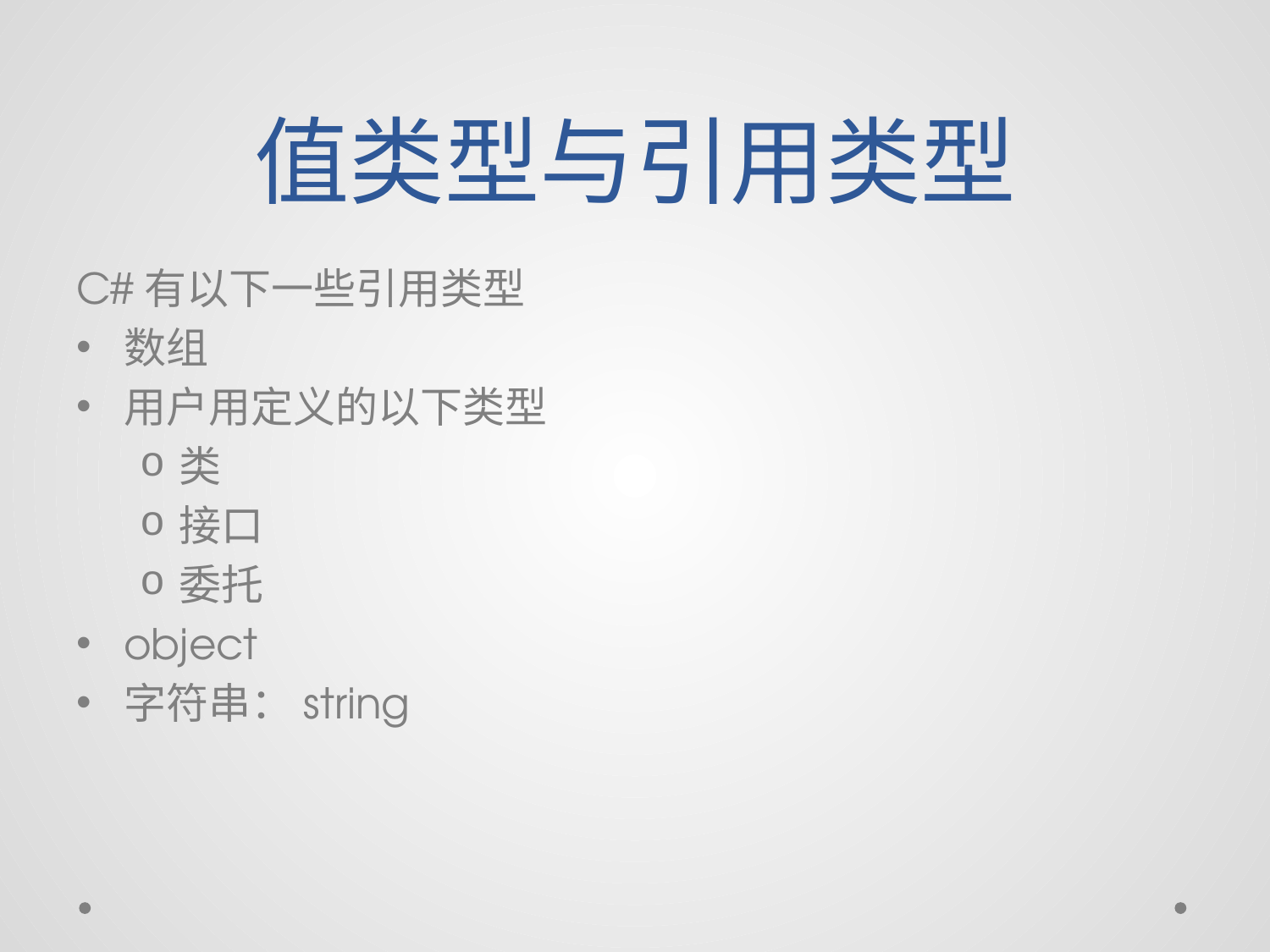

# 值类型与引用类型

C#有以下一些引用类型
数组
用户用定义的以下类型
类
接口
委托
object
字符串：string